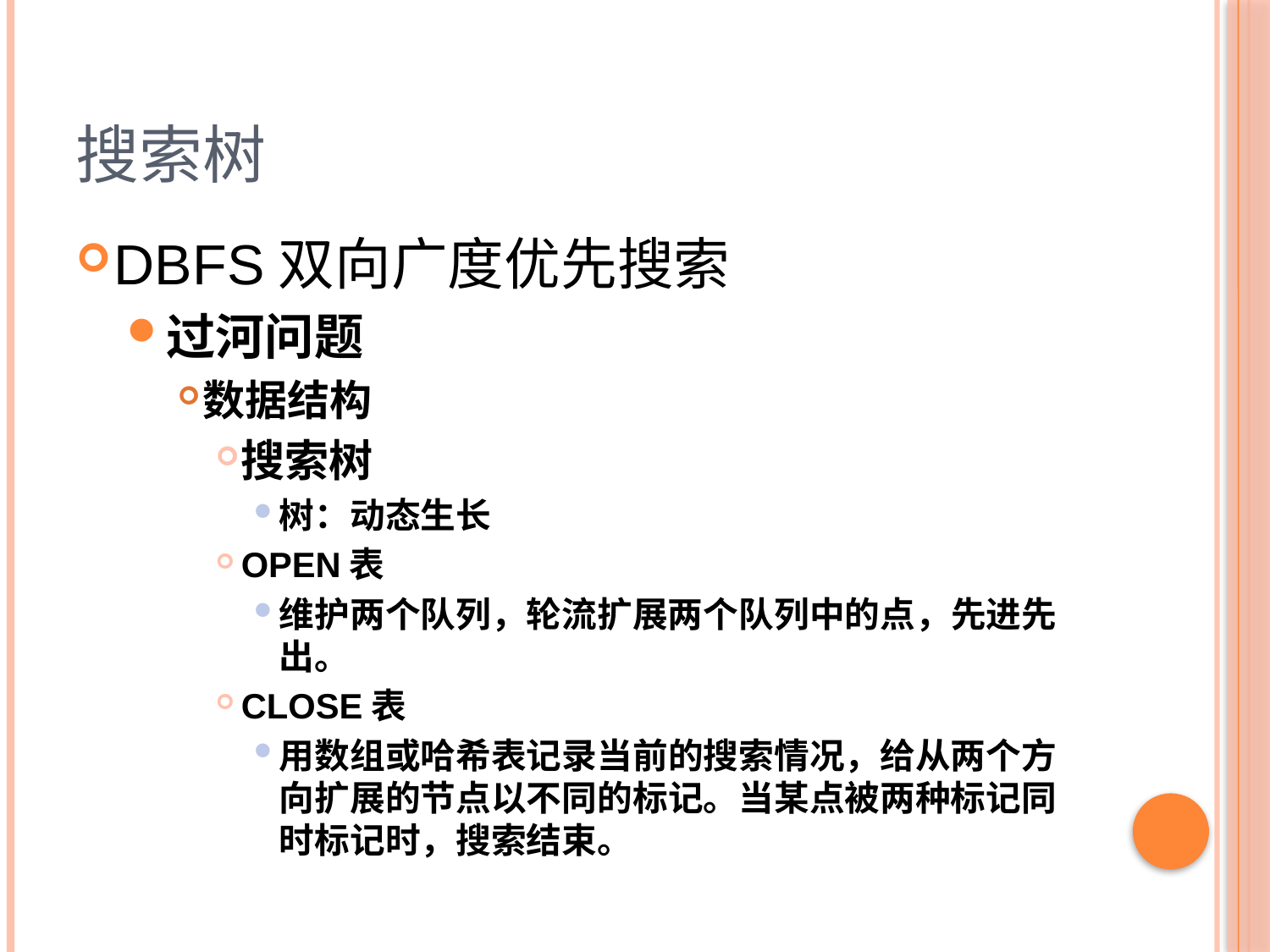

# 搜索树
DBFS双向广度优先搜索
过河问题
数据结构
搜索树
树：动态生长
OPEN表
维护两个队列，轮流扩展两个队列中的点，先进先出。
CLOSE表
用数组或哈希表记录当前的搜索情况，给从两个方向扩展的节点以不同的标记。当某点被两种标记同时标记时，搜索结束。